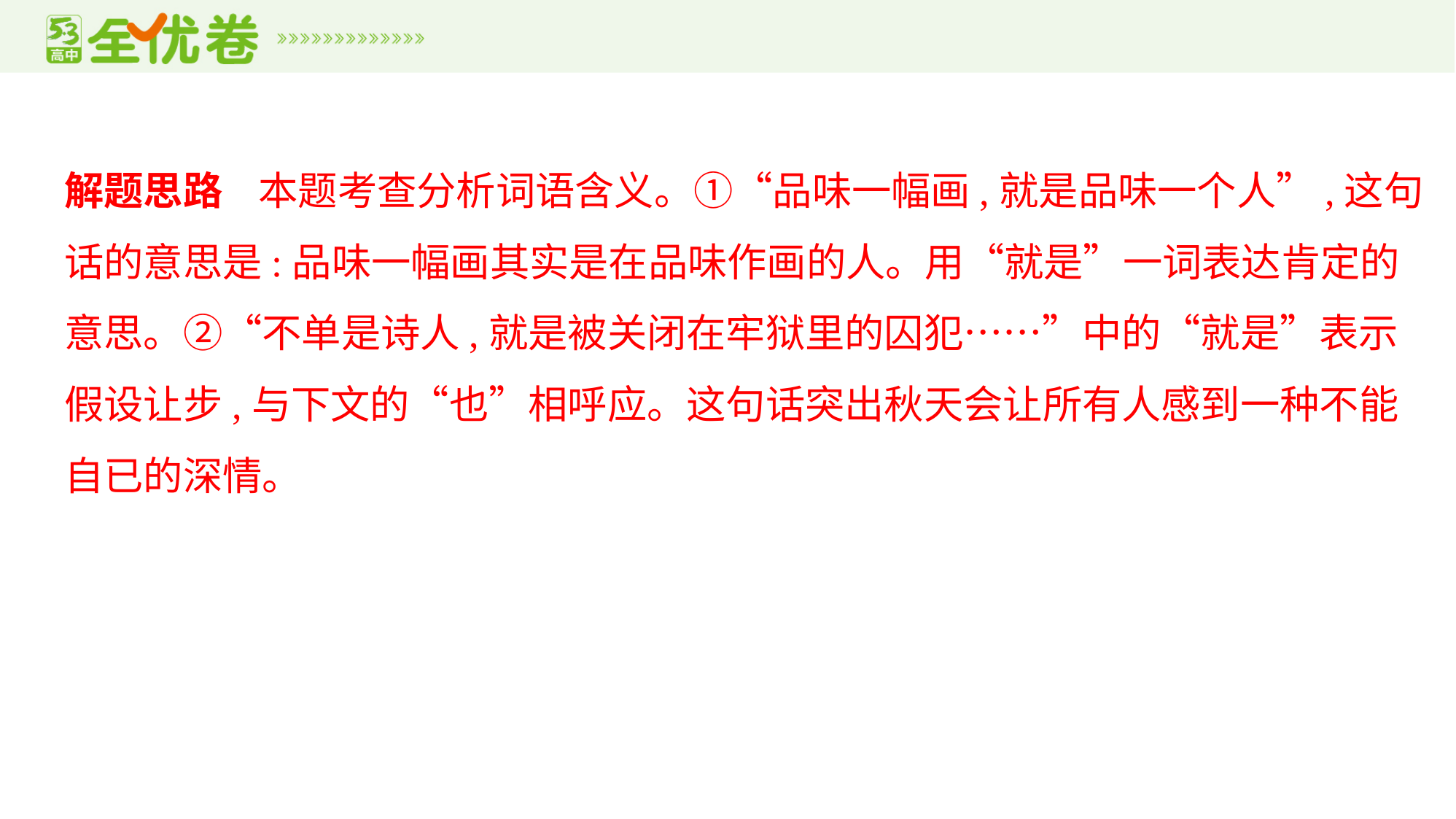

解题思路    本题考查分析词语含义。①“品味一幅画,就是品味一个人”,这句
话的意思是:品味一幅画其实是在品味作画的人。用“就是”一词表达肯定的
意思。②“不单是诗人,就是被关闭在牢狱里的囚犯……”中的“就是”表示
假设让步,与下文的“也”相呼应。这句话突出秋天会让所有人感到一种不能
自已的深情。